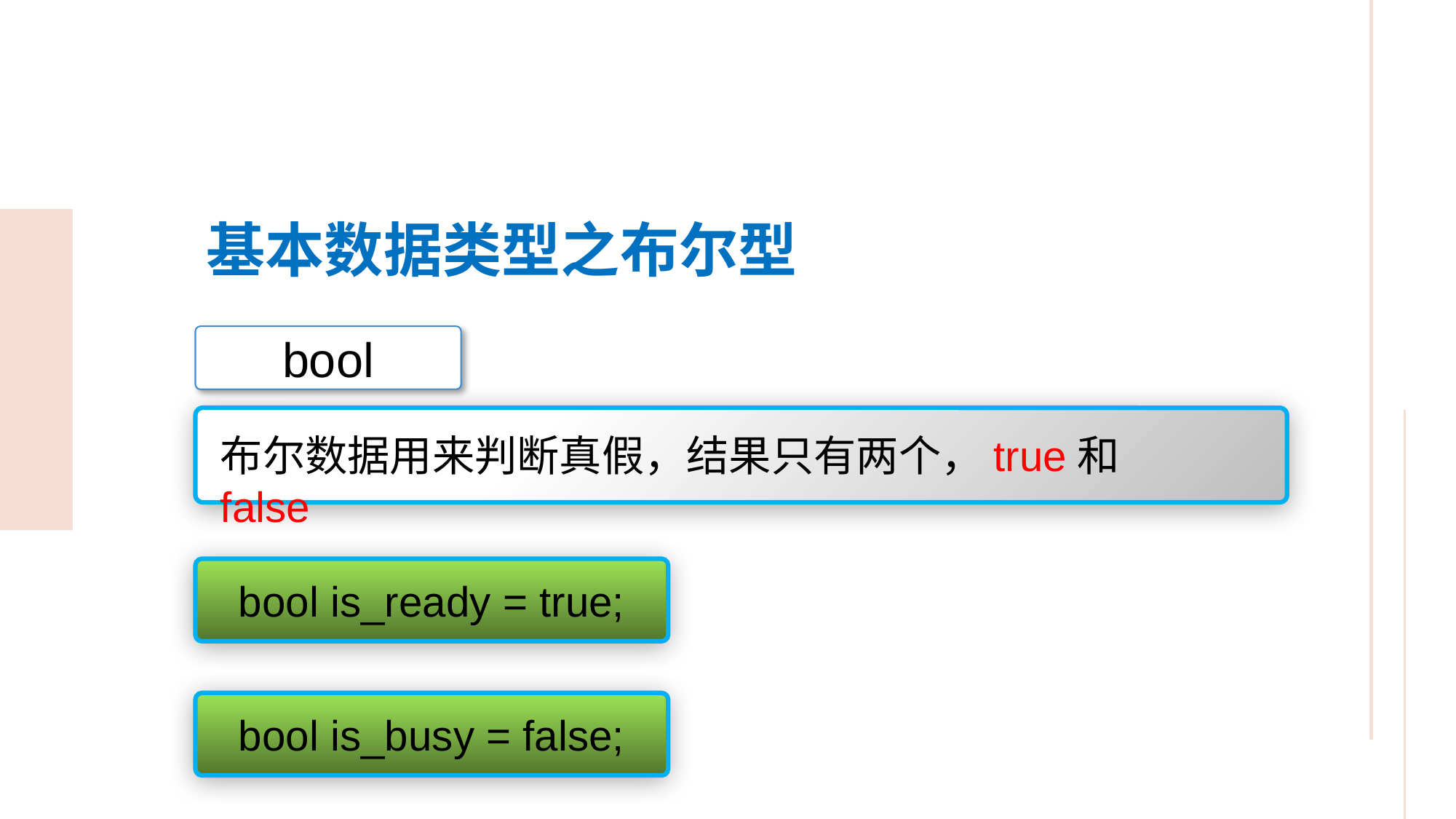

基本数据类型之布尔型
bool

布尔数据用来判断真假，结果只有两个，true和false
bool is_ready = true;
bool is_busy = false;